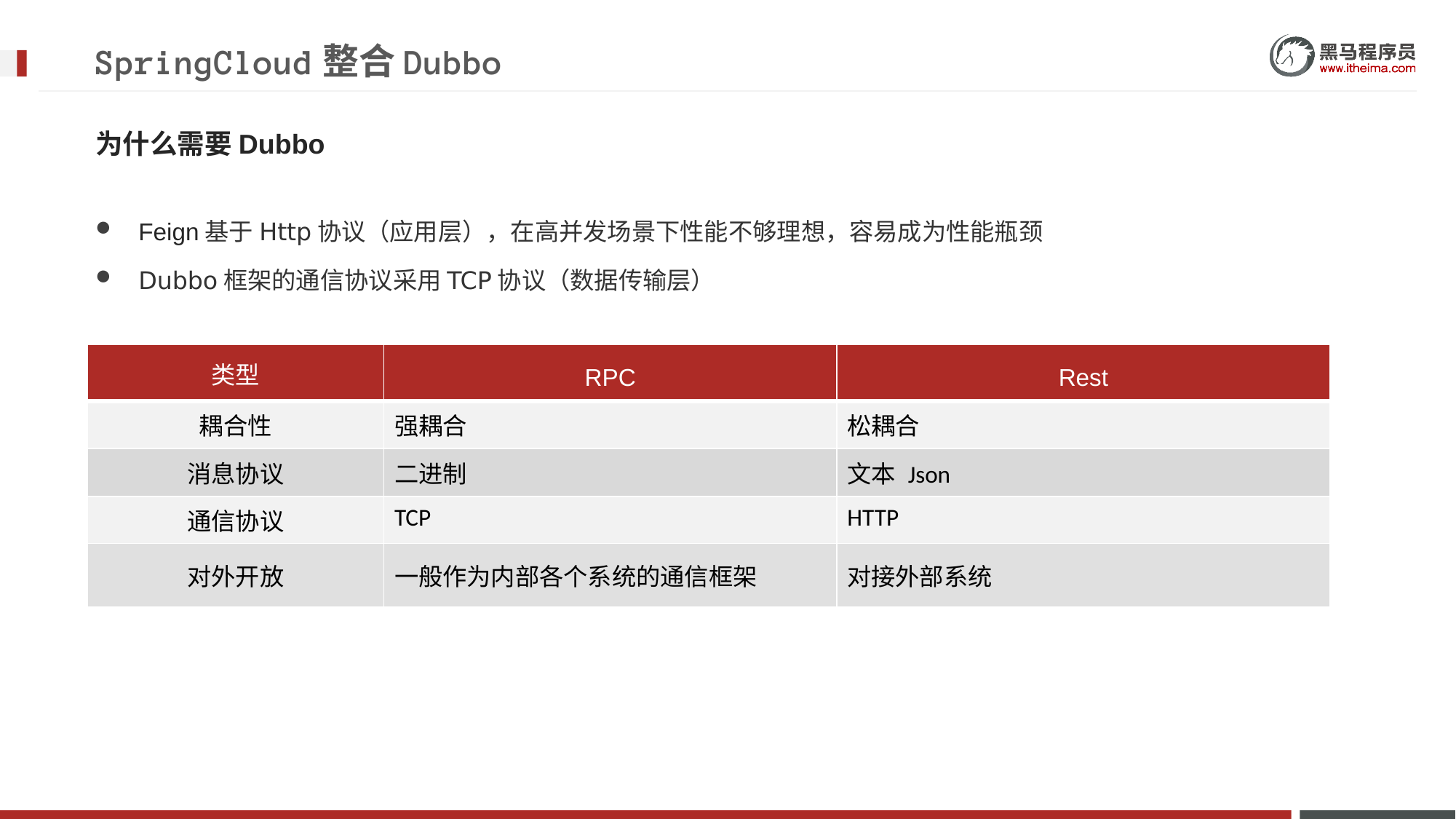

# SpringCloud整合Dubbo
为什么需要Dubbo
Feign基于Http协议（应用层），在高并发场景下性能不够理想，容易成为性能瓶颈
Dubbo框架的通信协议采用TCP协议（数据传输层）
| 类型 | RPC | Rest |
| --- | --- | --- |
| 耦合性 | 强耦合 | 松耦合 |
| 消息协议 | 二进制 | 文本 Json |
| 通信协议 | TCP | HTTP |
| 对外开放 | 一般作为内部各个系统的通信框架 | 对接外部系统 |